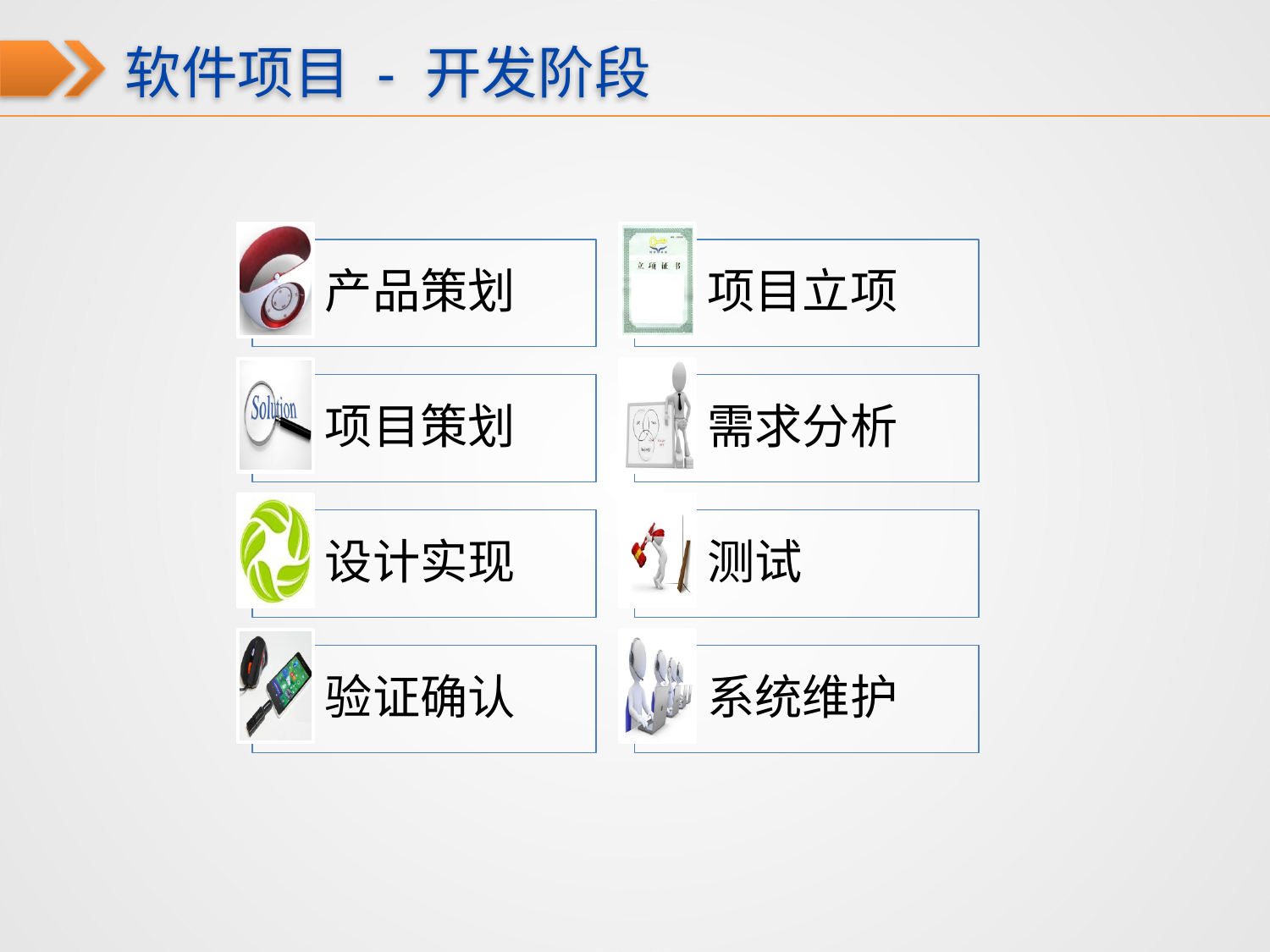

软件项目 - 开发阶段

产品策划
项目立项
项目策划
需求分析
设计实现
测试
验证确认
系统维护